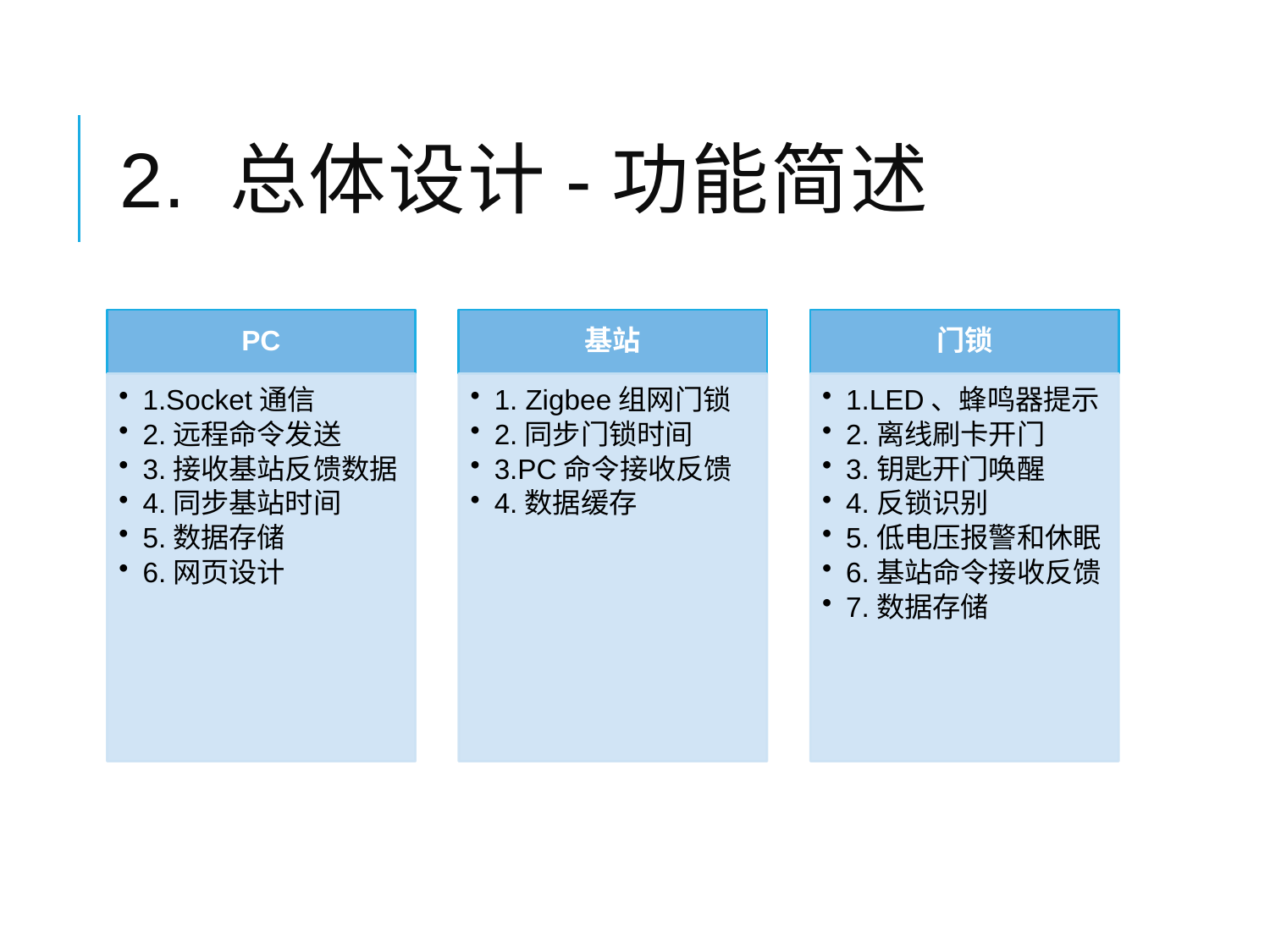

# 2. 总体设计-功能简述
PC
1.Socket通信
2.远程命令发送
3.接收基站反馈数据
4.同步基站时间
5.数据存储
6.网页设计
基站
1. Zigbee组网门锁
2.同步门锁时间
3.PC命令接收反馈
4.数据缓存
门锁
1.LED、蜂鸣器提示
2.离线刷卡开门
3.钥匙开门唤醒
4.反锁识别
5.低电压报警和休眠
6.基站命令接收反馈
7.数据存储